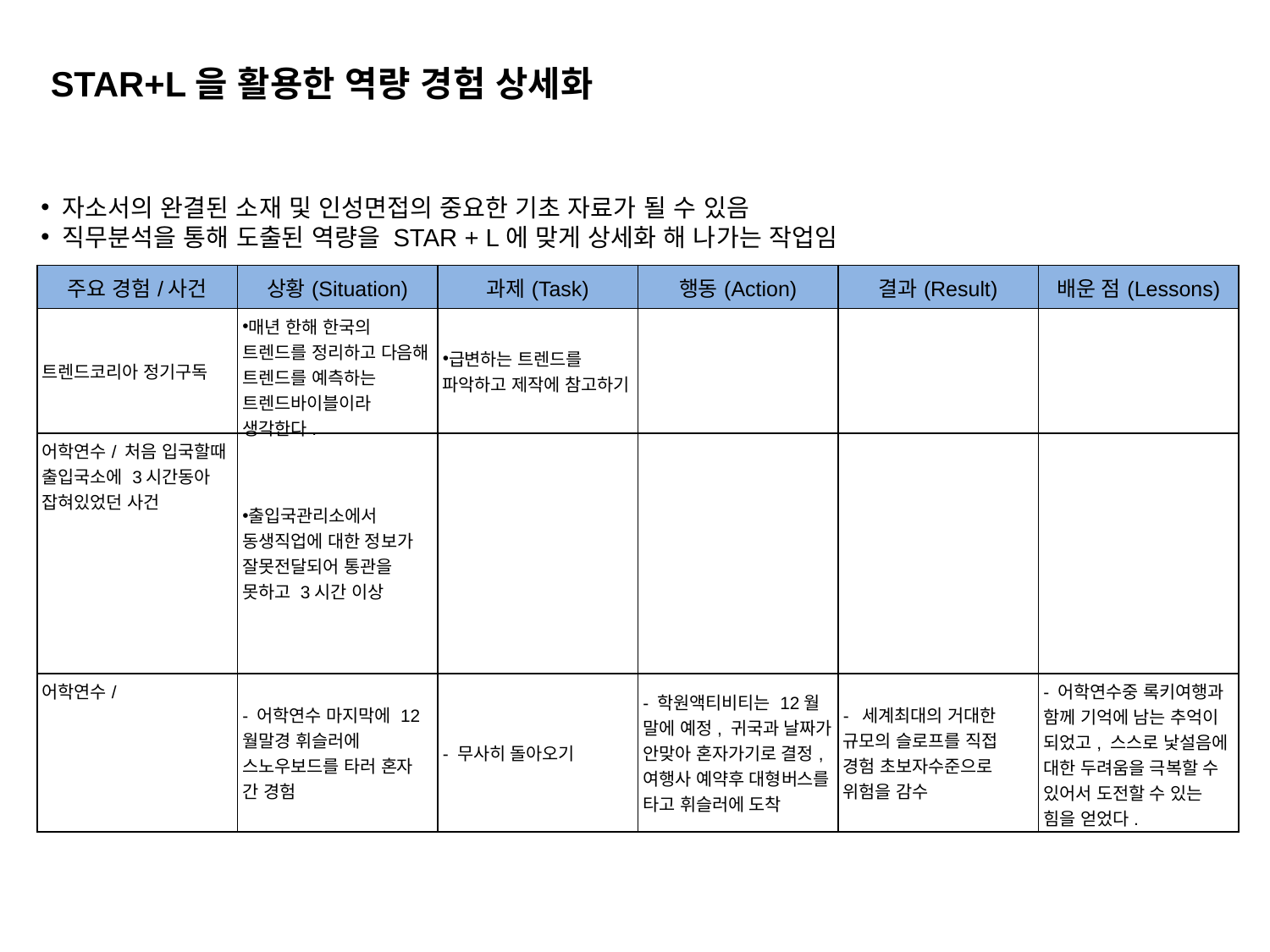

STAR+L을 활용한 역량 경험 상세화
 자소서의 완결된 소재 및 인성면접의 중요한 기초 자료가 될 수 있음
 직무분석을 통해 도출된 역량을 STAR + L에 맞게 상세화 해 나가는 작업임
| 주요 경험/사건 | 상황(Situation) | 과제(Task) | 행동(Action) | 결과(Result) | 배운 점(Lessons) |
| --- | --- | --- | --- | --- | --- |
| 트렌드코리아 정기구독 | 매년 한해 한국의 트렌드를 정리하고 다음해 트렌드를 예측하는 트렌드바이블이라 생각한다. | 급변하는 트렌드를 파악하고 제작에 참고하기 |  |  |  |
| 어학연수/ 처음 입국할때 출입국소에 3시간동아 잡혀있었던 사건 | 출입국관리소에서 동생직업에 대한 정보가 잘못전달되어 통관을 못하고 3시간 이상 |  |  |  |  |
| 어학연수/ | - 어학연수 마지막에 12월말경 휘슬러에 스노우보드를 타러 혼자 간 경험 | - 무사히 돌아오기 | - 학원액티비티는 12월 말에 예정, 귀국과 날짜가 안맞아 혼자가기로 결정, 여행사 예약후 대형버스를 타고 휘슬러에 도착 | - 세계최대의 거대한 규모의 슬로프를 직접 경험 초보자수준으로 위험을 감수 | - 어학연수중 록키여행과 함께 기억에 남는 추억이 되었고, 스스로 낯설음에 대한 두려움을 극복할 수 있어서 도전할 수 있는 힘을 얻었다. |